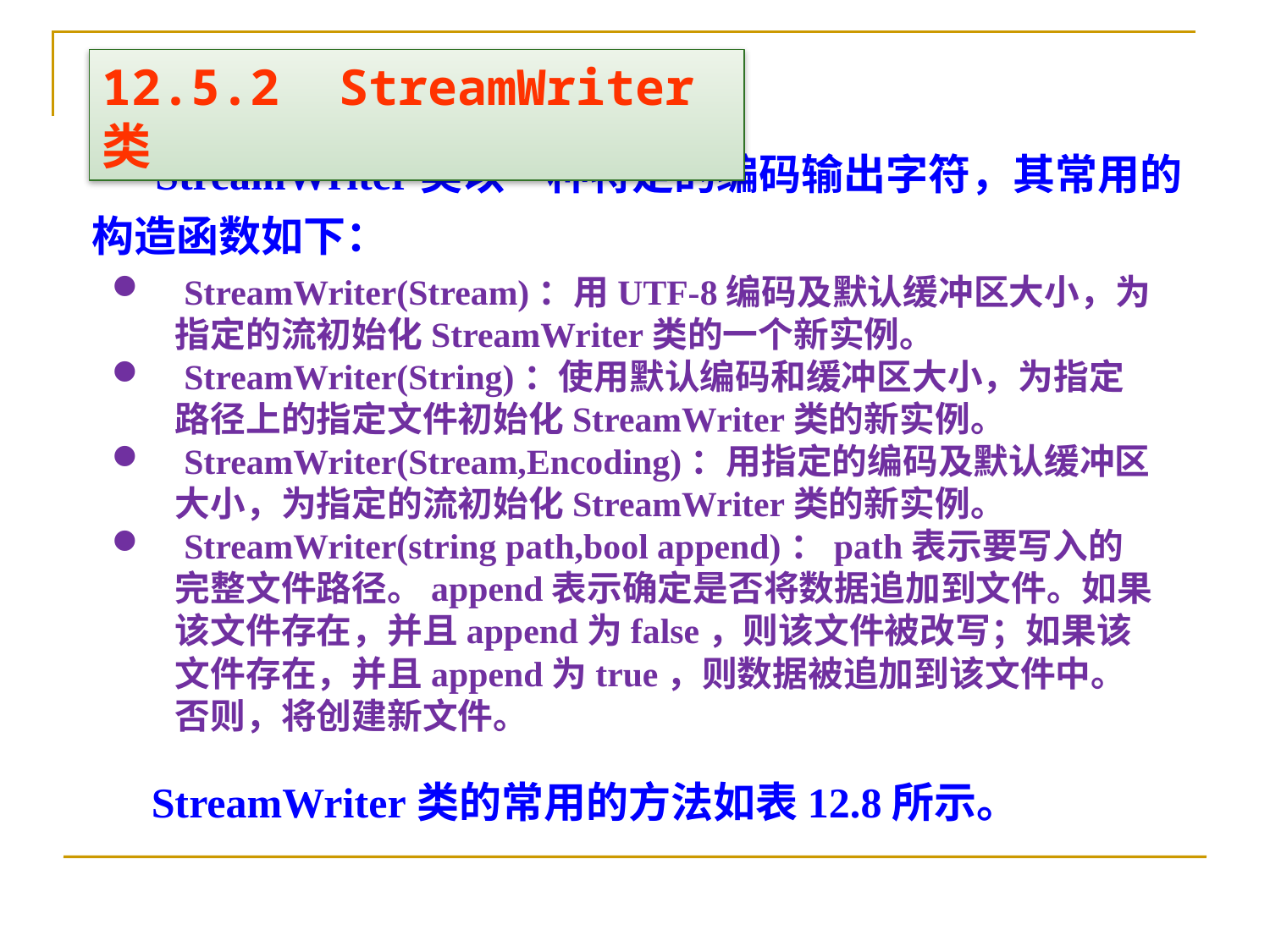

12.5.2  StreamWriter类
      StreamWriter类以一种特定的编码输出字符，其常用的构造函数如下：
 StreamWriter(Stream)：用UTF-8编码及默认缓冲区大小，为指定的流初始化StreamWriter类的一个新实例。
 StreamWriter(String)：使用默认编码和缓冲区大小，为指定路径上的指定文件初始化StreamWriter类的新实例。
 StreamWriter(Stream,Encoding)：用指定的编码及默认缓冲区大小，为指定的流初始化StreamWriter类的新实例。
 StreamWriter(string path,bool append)：path表示要写入的完整文件路径。append表示确定是否将数据追加到文件。如果该文件存在，并且append为false，则该文件被改写；如果该文件存在，并且append为true，则数据被追加到该文件中。否则，将创建新文件。
StreamWriter类的常用的方法如表12.8所示。